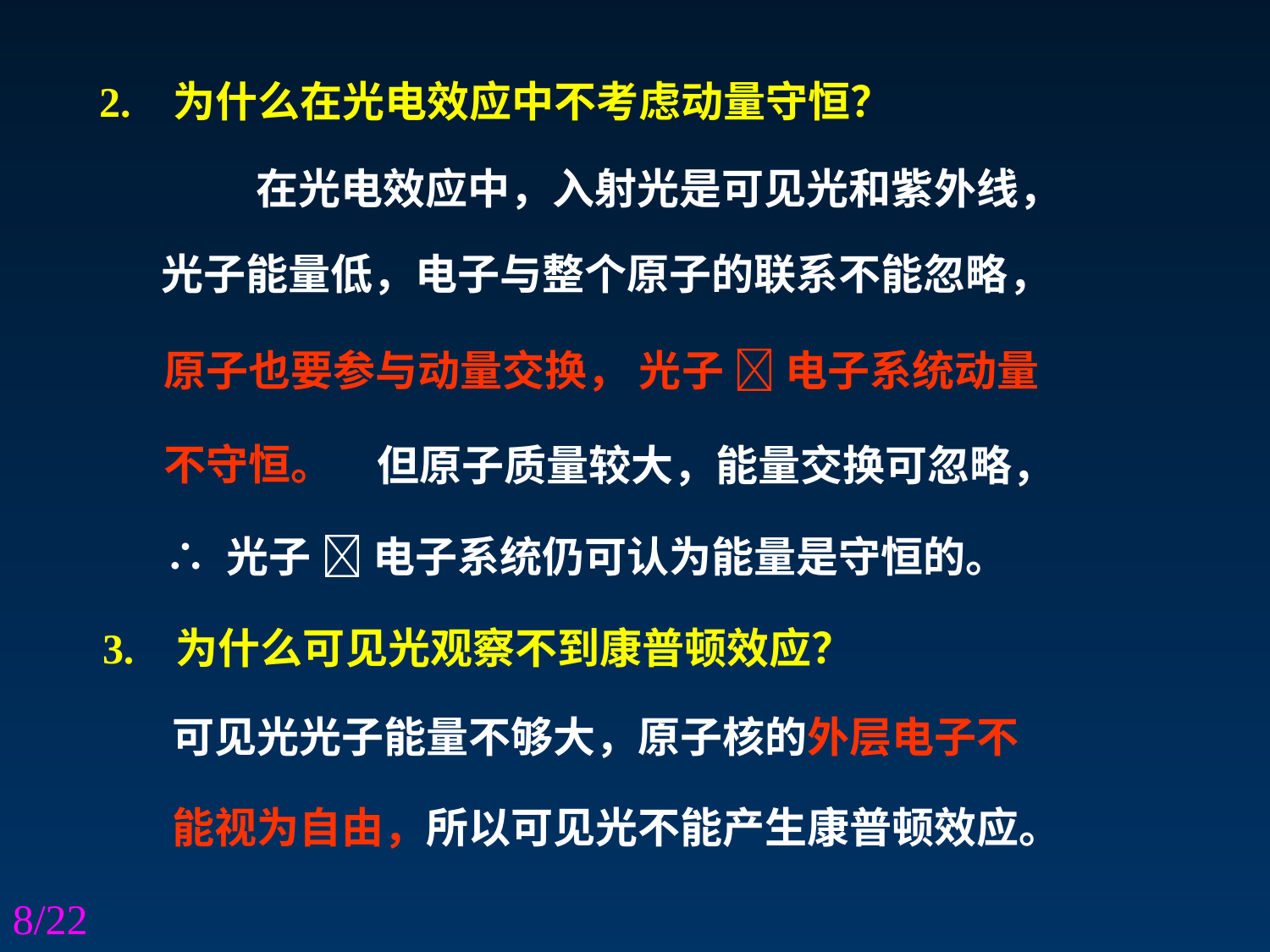

2.   为什么在光电效应中不考虑动量守恒？
在光电效应中，入射光是可见光和紫外线，
光子能量低，电子与整个原子的联系不能忽略，
原子也要参与动量交换， 光子 − 电子系统动量
不守恒。
但原子质量较大，能量交换可忽略，
∴ 光子 − 电子系统仍可认为能量是守恒的。
3.   为什么可见光观察不到康普顿效应？
     可见光光子能量不够大，原子核的外层电子不
能视为自由，所以可见光不能产生康普顿效应。
8/22